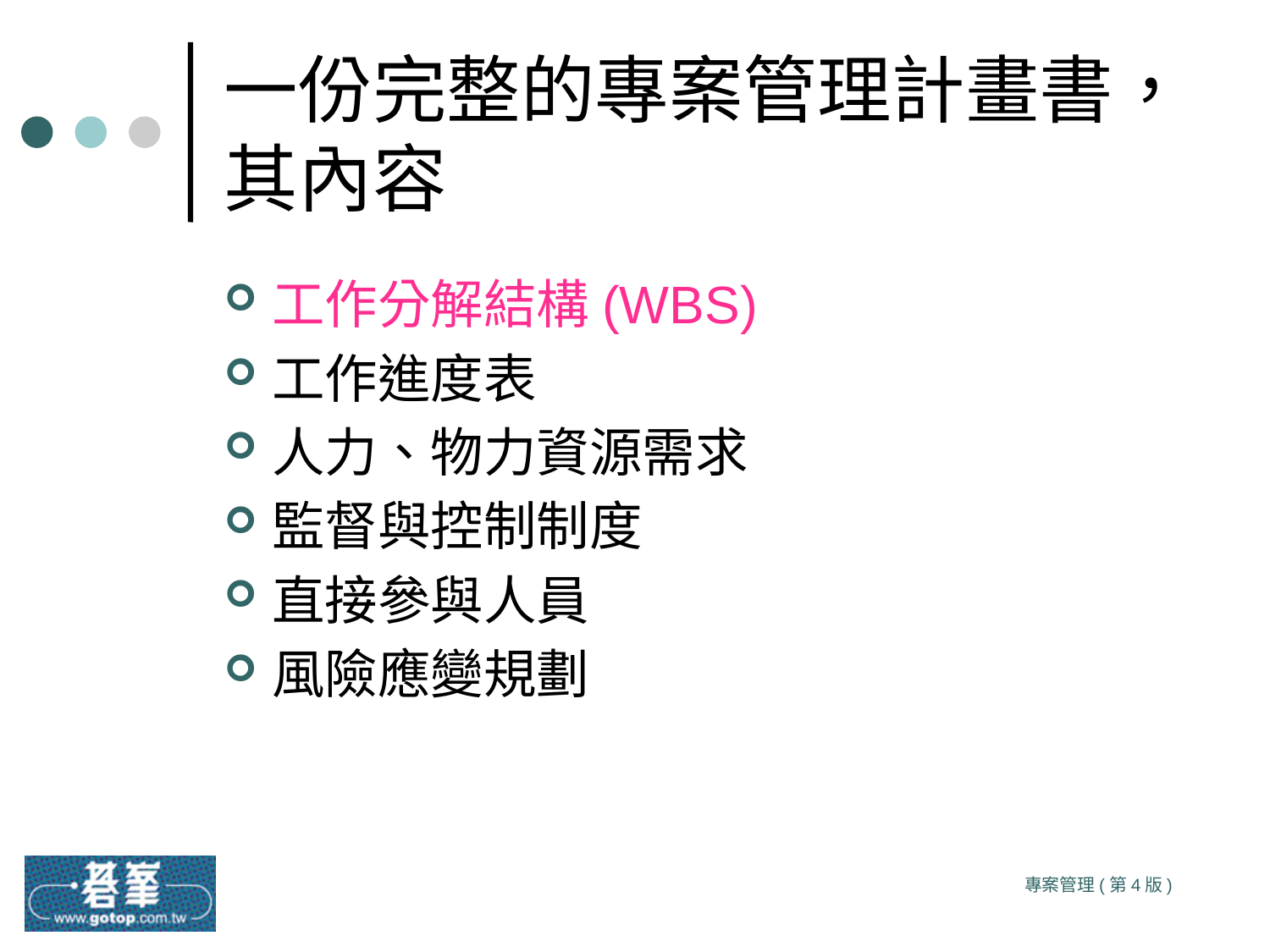

# 一份完整的專案管理計畫書，其內容
工作分解結構(WBS)
工作進度表
人力、物力資源需求
監督與控制制度
直接參與人員
風險應變規劃
專案管理(第4版)